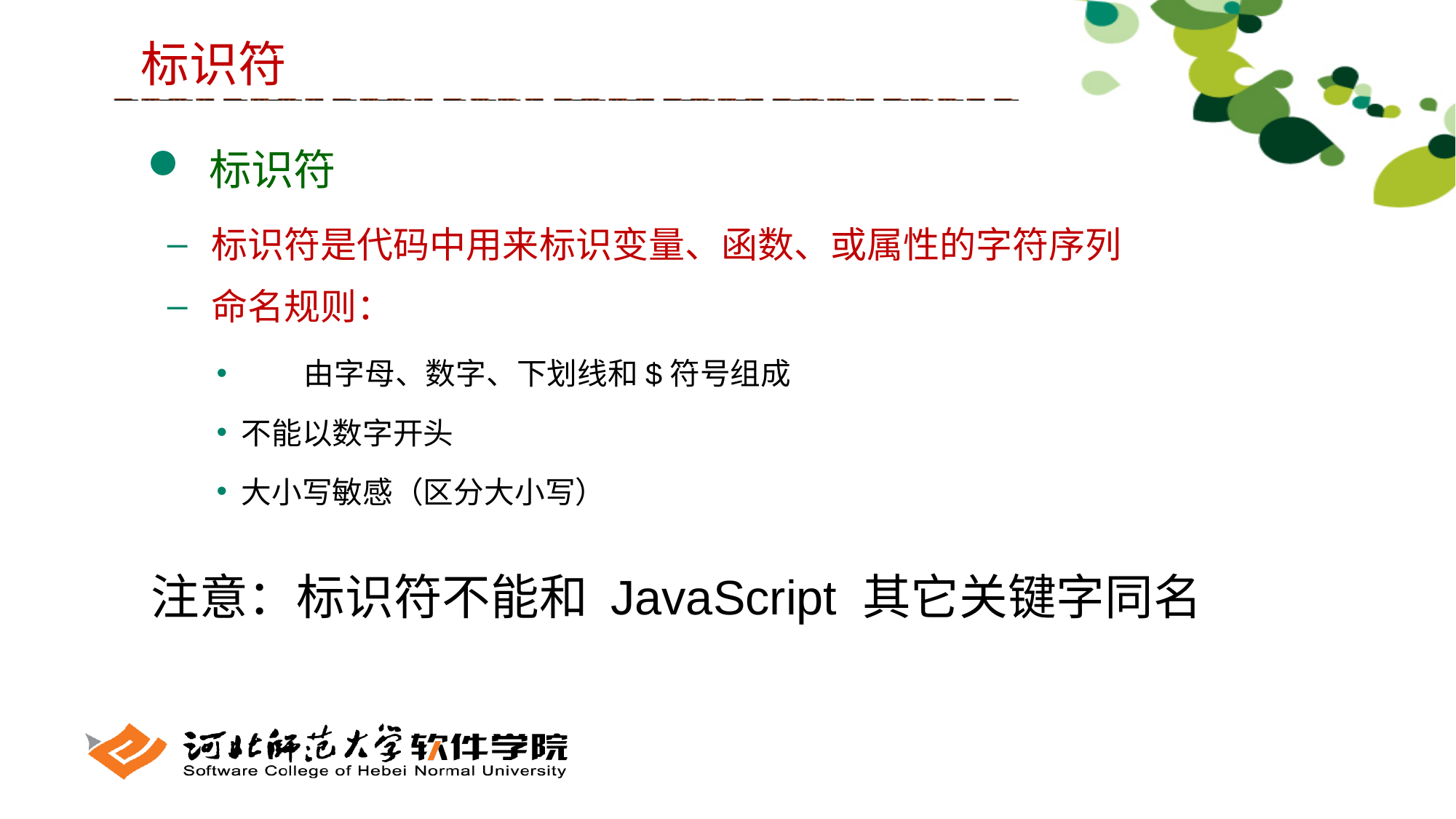

标识符
 标识符
 标识符是代码中用来标识变量、函数、或属性的字符序列
 命名规则：
 	由字母、数字、下划线和$符号组成
 不能以数字开头
 大小写敏感（区分大小写）

注意：标识符不能和 JavaScript 其它关键字同名